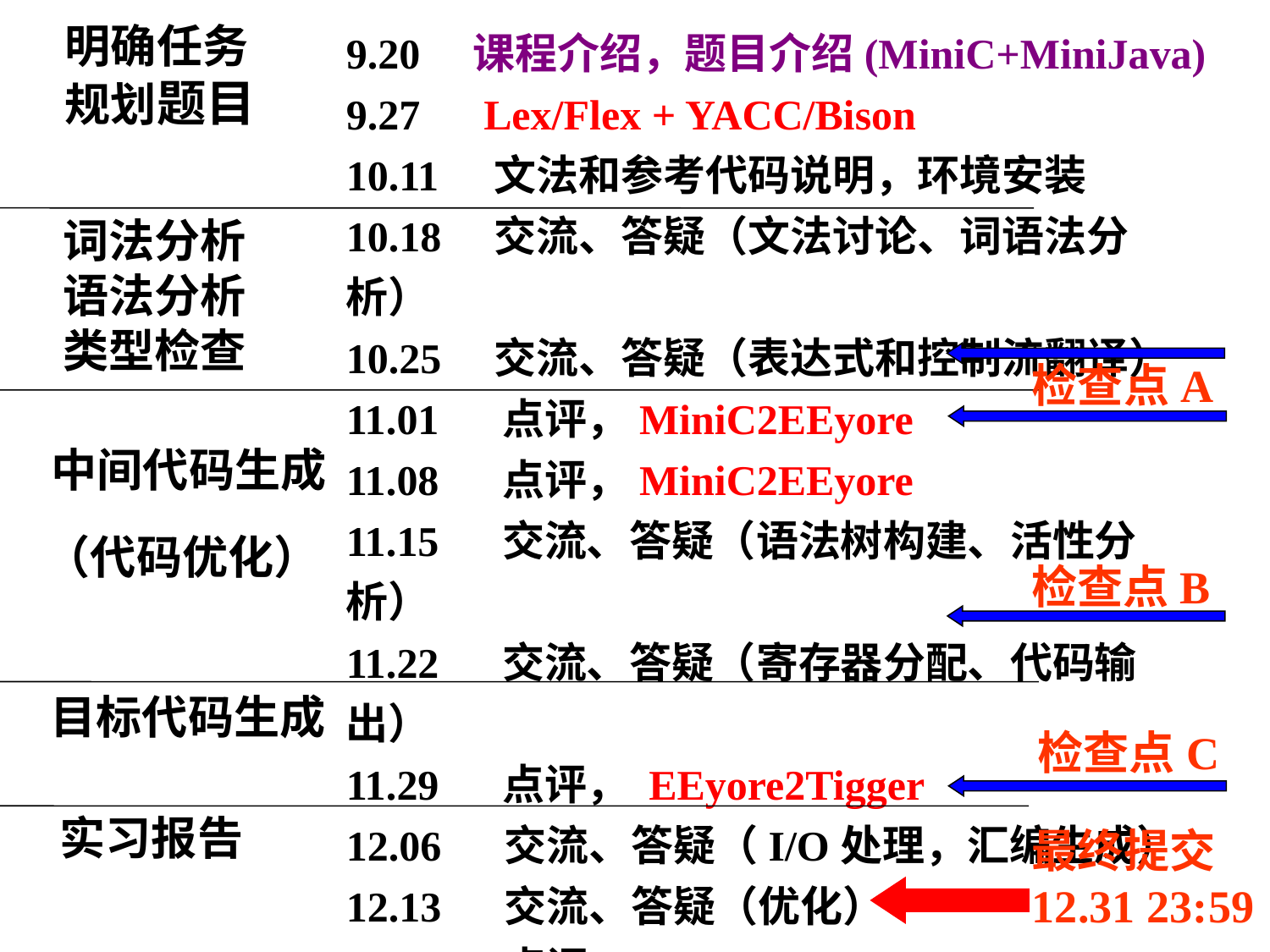

9.20  	课程介绍，题目介绍(MiniC+MiniJava)
9.27      Lex/Flex + YACC/Bison
10.11	 文法和参考代码说明，环境安装
10.18    交流、答疑（文法讨论、词语法分析）
10.25    交流、答疑（表达式和控制流翻译）
11.01     点评，MiniC2EEyore
11.08     点评，MiniC2EEyore
11.15     交流、答疑（语法树构建、活性分析）
11.22     交流、答疑（寄存器分配、代码输出）
11.29     点评， EEyore2Tigger
12.06     交流、答疑（I/O处理，汇编生成）
12.13     交流、答疑（优化）
12.20     点评， Tigger2RISCV
12.27     交流、答疑（实习报告）
01.03     总结、PRE
明确任务
规划题目
词法分析
语法分析
类型检查

检查点A

中间代码生成
（代码优化）
检查点B

目标代码生成
检查点C

实习报告

最终提交
12.31 23:59